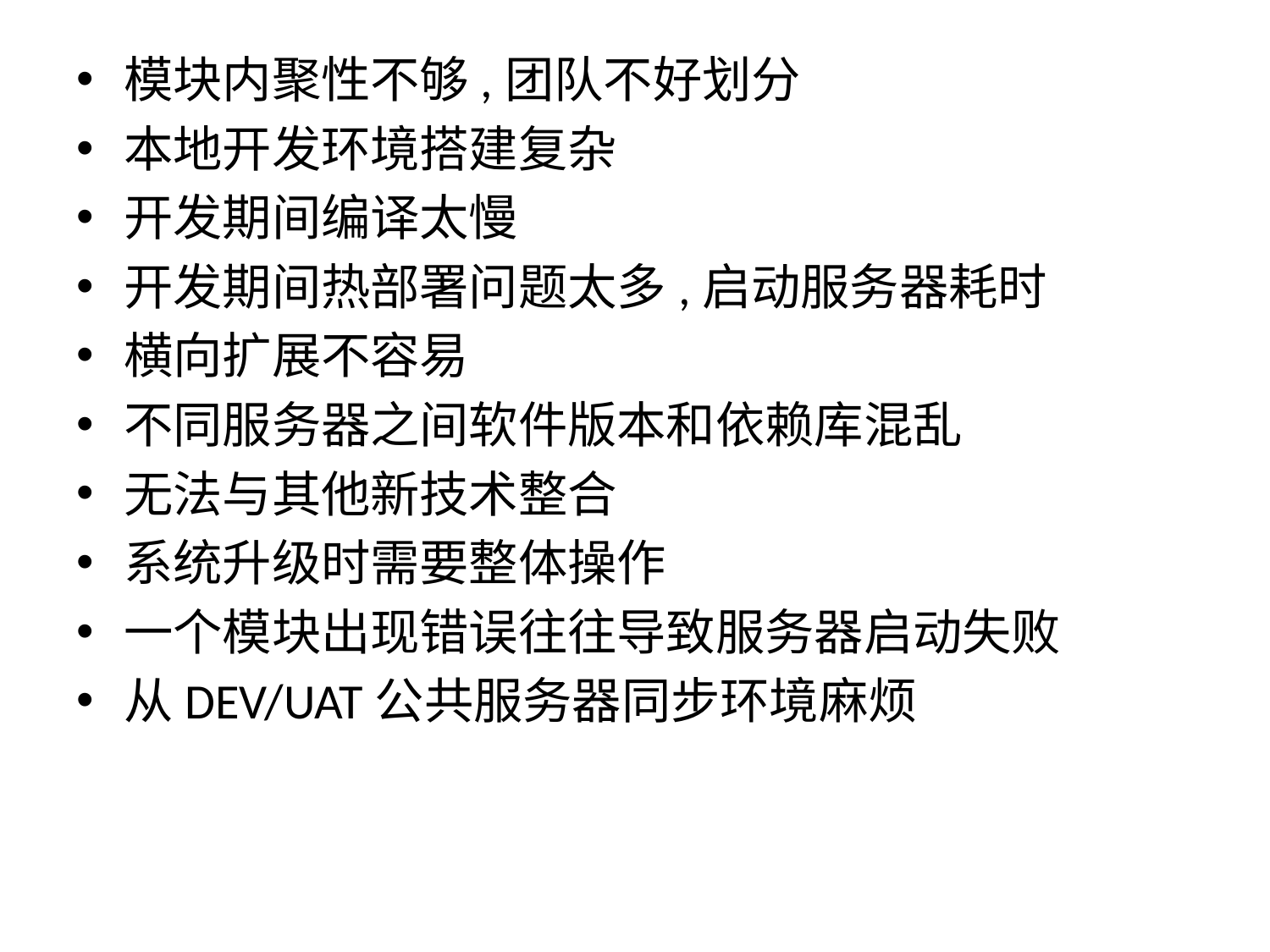

模块内聚性不够,团队不好划分
本地开发环境搭建复杂
开发期间编译太慢
开发期间热部署问题太多,启动服务器耗时
横向扩展不容易
不同服务器之间软件版本和依赖库混乱
无法与其他新技术整合
系统升级时需要整体操作
一个模块出现错误往往导致服务器启动失败
从DEV/UAT公共服务器同步环境麻烦